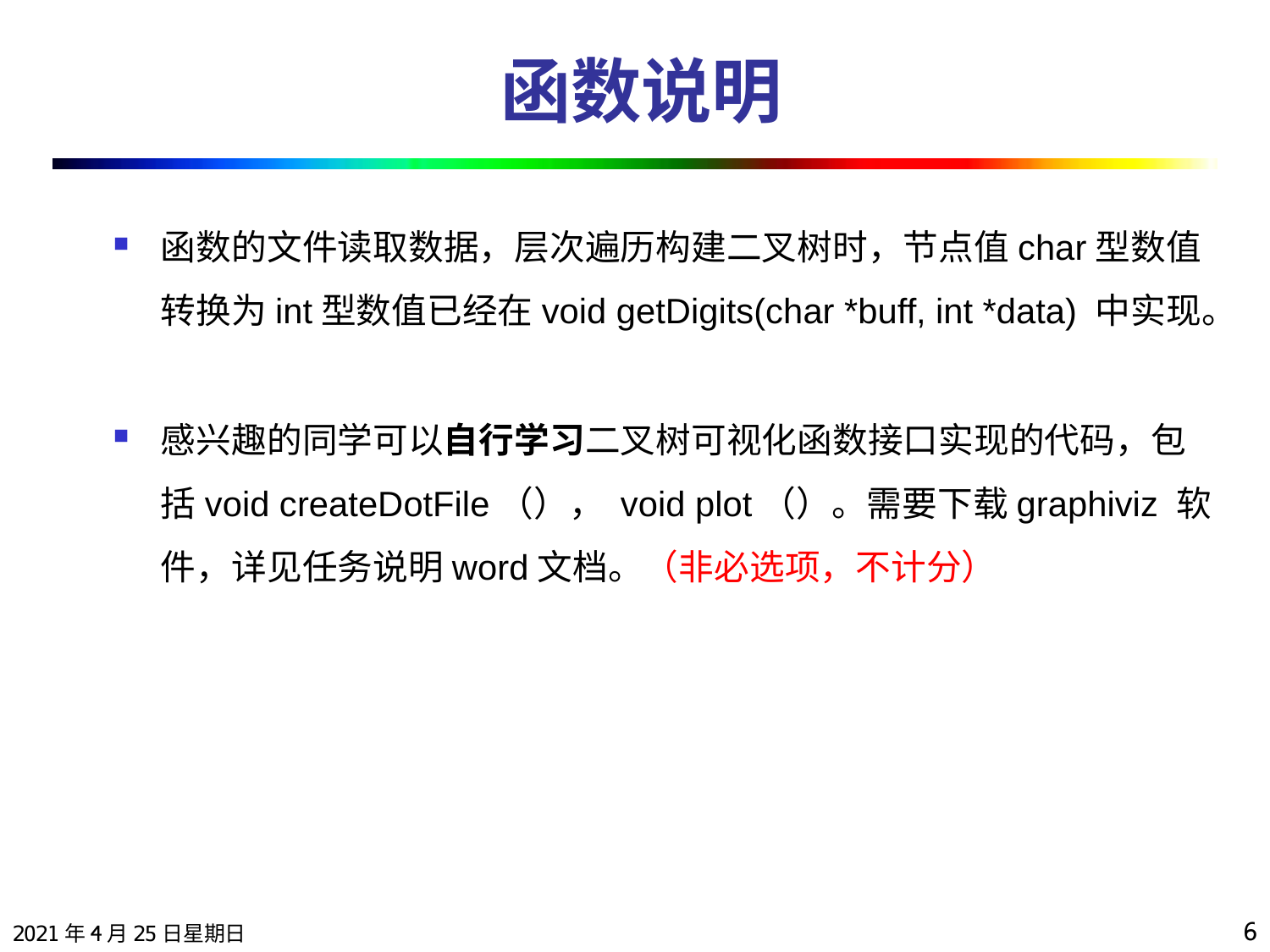

# 函数说明
函数的文件读取数据，层次遍历构建二叉树时，节点值char型数值转换为int型数值已经在void getDigits(char *buff, int *data) 中实现。

感兴趣的同学可以自行学习二叉树可视化函数接口实现的代码，包括void createDotFile（）， void plot（）。需要下载graphiviz 软件，详见任务说明word文档。（非必选项，不计分）

2021年4月25日星期日
6